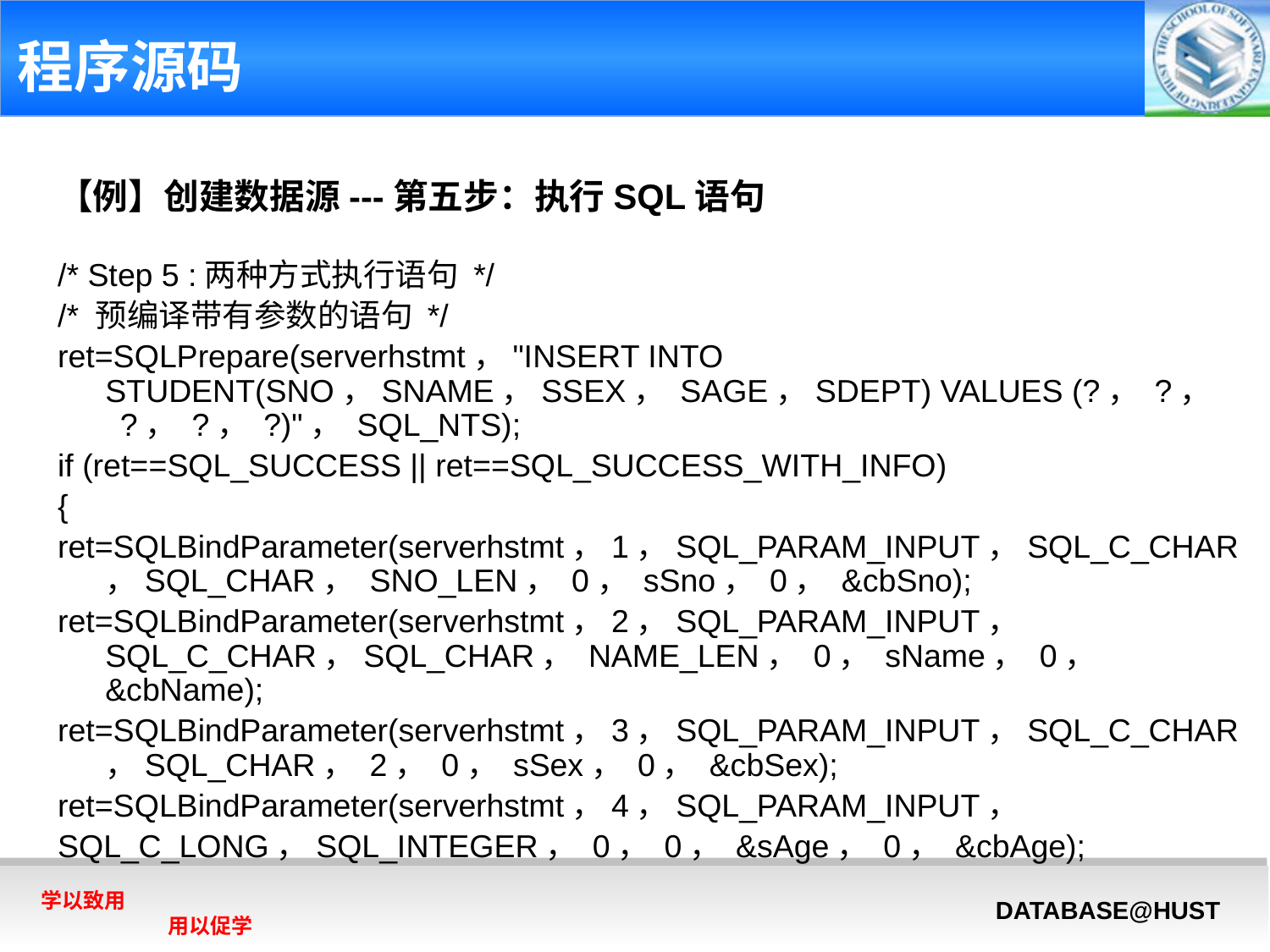

# 程序源码
【例】创建数据源---第五步：执行SQL语句

/* Step 5 :两种方式执行语句 */
/* 预编译带有参数的语句 */
ret=SQLPrepare(serverhstmt，"INSERT INTO STUDENT(SNO，SNAME，SSEX， SAGE，SDEPT) VALUES (?， ?， ?， ?， ?)"， SQL_NTS);
if (ret==SQL_SUCCESS || ret==SQL_SUCCESS_WITH_INFO)
{
ret=SQLBindParameter(serverhstmt，1，SQL_PARAM_INPUT，SQL_C_CHAR，SQL_CHAR， SNO_LEN， 0， sSno， 0， &cbSno);
ret=SQLBindParameter(serverhstmt，2，SQL_PARAM_INPUT， SQL_C_CHAR，SQL_CHAR， NAME_LEN， 0， sName， 0， &cbName);
ret=SQLBindParameter(serverhstmt，3，SQL_PARAM_INPUT，SQL_C_CHAR，SQL_CHAR， 2， 0， sSex， 0， &cbSex);
ret=SQLBindParameter(serverhstmt，4，SQL_PARAM_INPUT，
SQL_C_LONG，SQL_INTEGER， 0， 0， &sAge， 0， &cbAge);